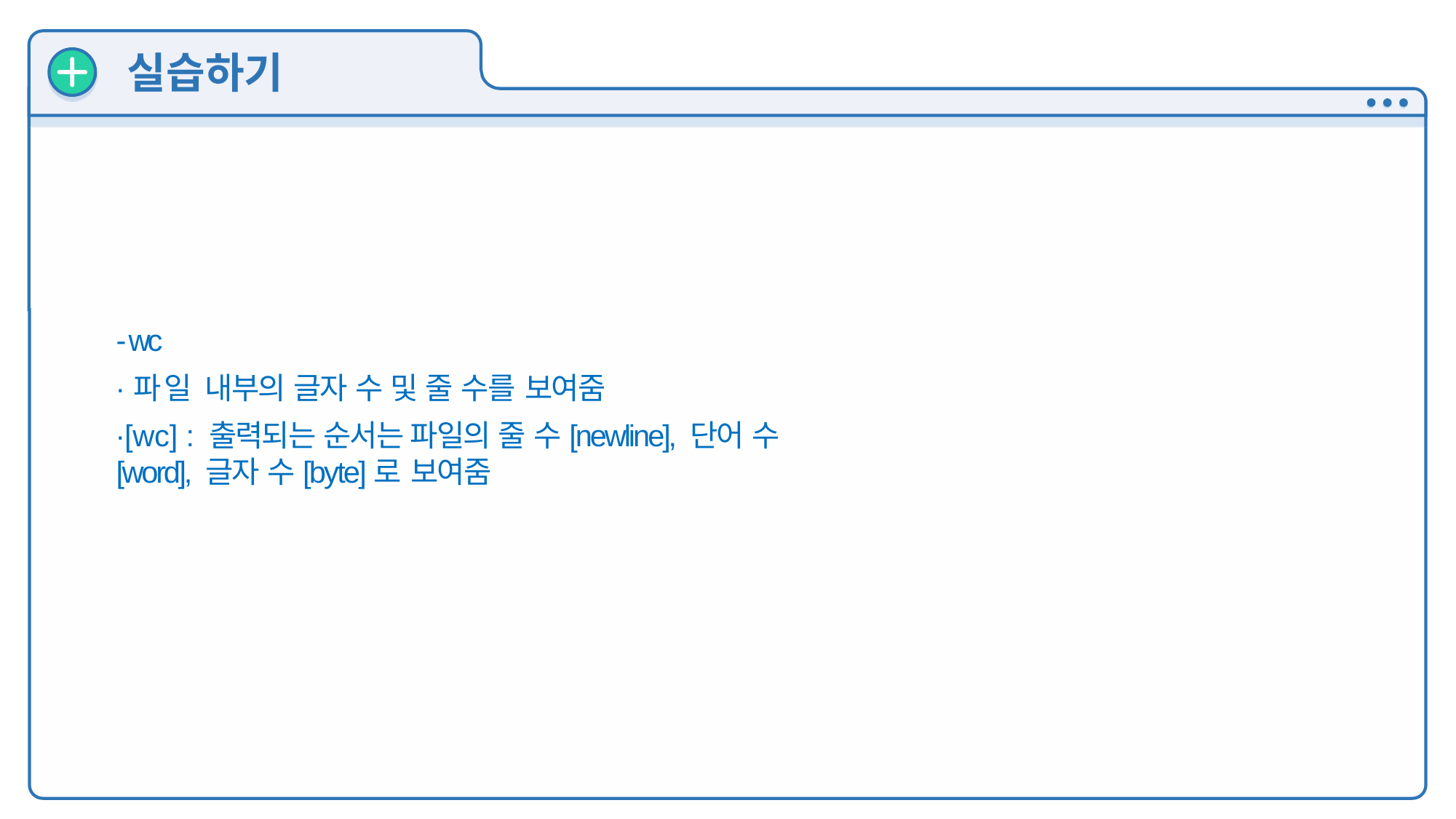

실습하기

- wc
∙파일 내부의 글자 수 및 줄 수를 보여줌
∙[wc] : 출력되는 순서는 파일의 줄 수[newline], 단어 수[word], 글자 수[byte]로 보여줌